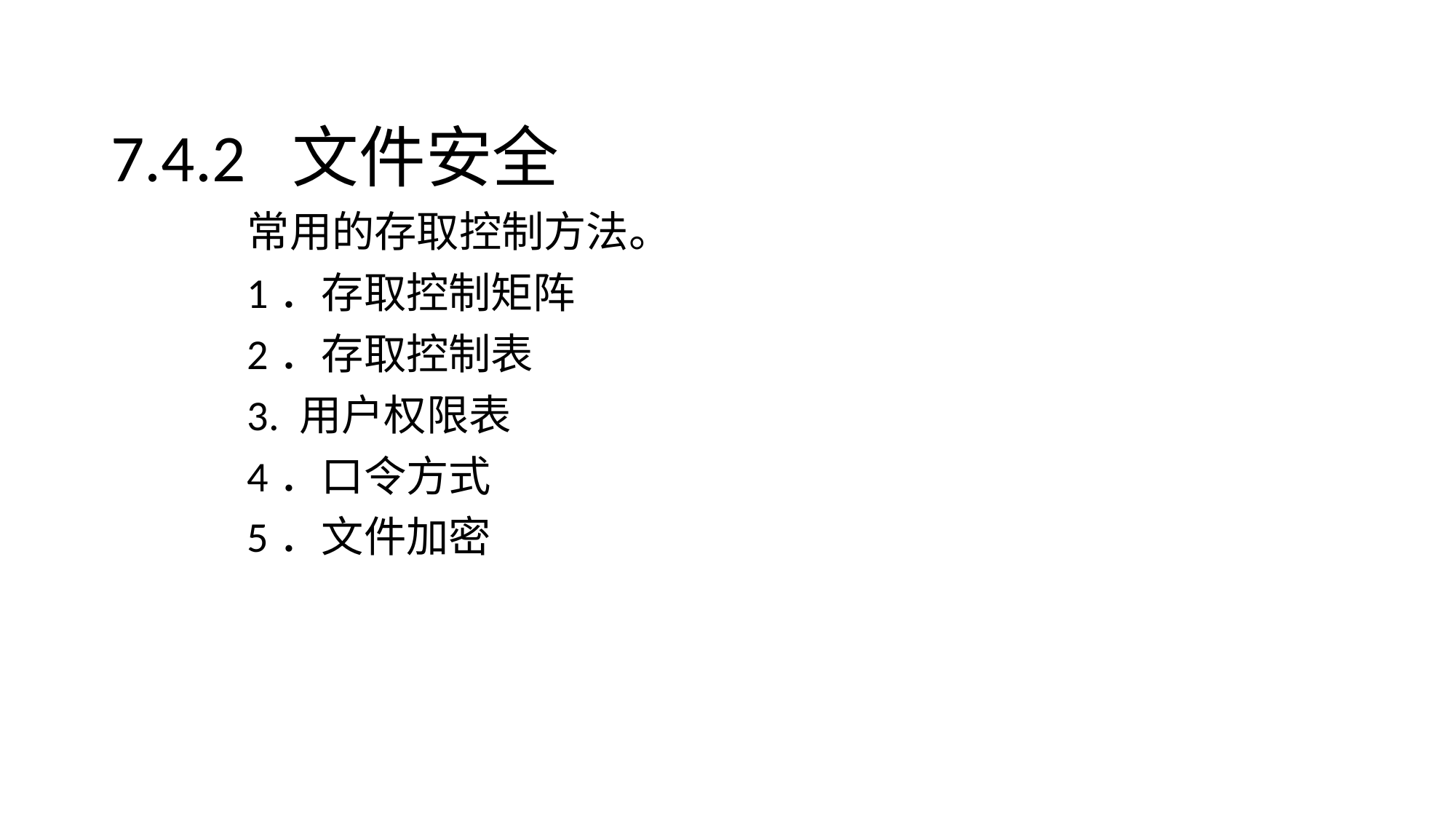

7.4.2  文件安全
常用的存取控制方法。
1．存取控制矩阵
2．存取控制表
3. 用户权限表
4．口令方式
5．文件加密

4